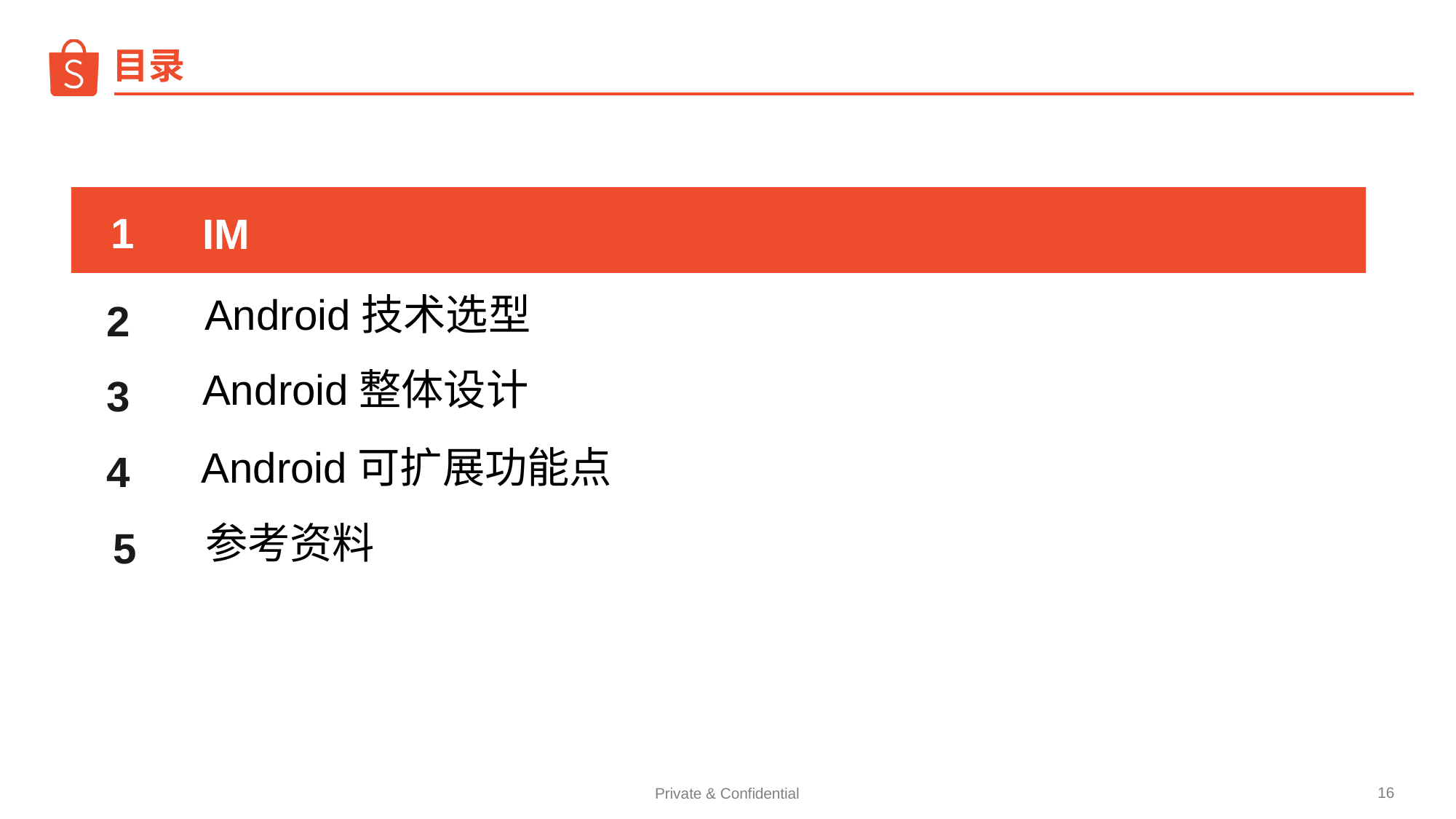

目录

1
IM
2
Android技术选型
3
Android整体设计
4
Android可扩展功能点
5
参考资料